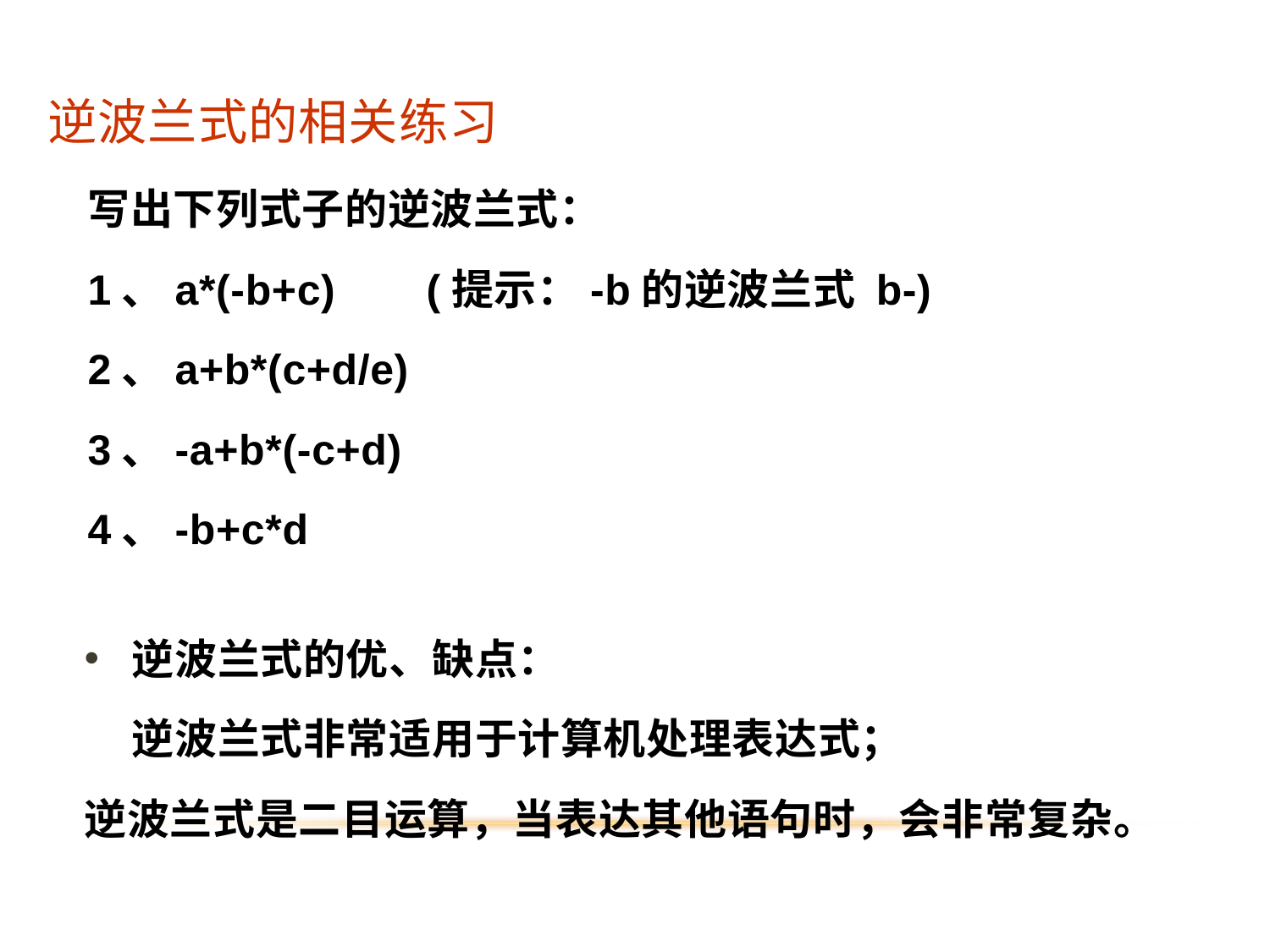

逆波兰式的相关练习
写出下列式子的逆波兰式：
1、a*(-b+c)	   (提示：-b的逆波兰式 b-)
2、a+b*(c+d/e)
3、-a+b*(-c+d)
4、-b+c*d
逆波兰式的优、缺点：
	逆波兰式非常适用于计算机处理表达式；
逆波兰式是二目运算，当表达其他语句时，会非常复杂。